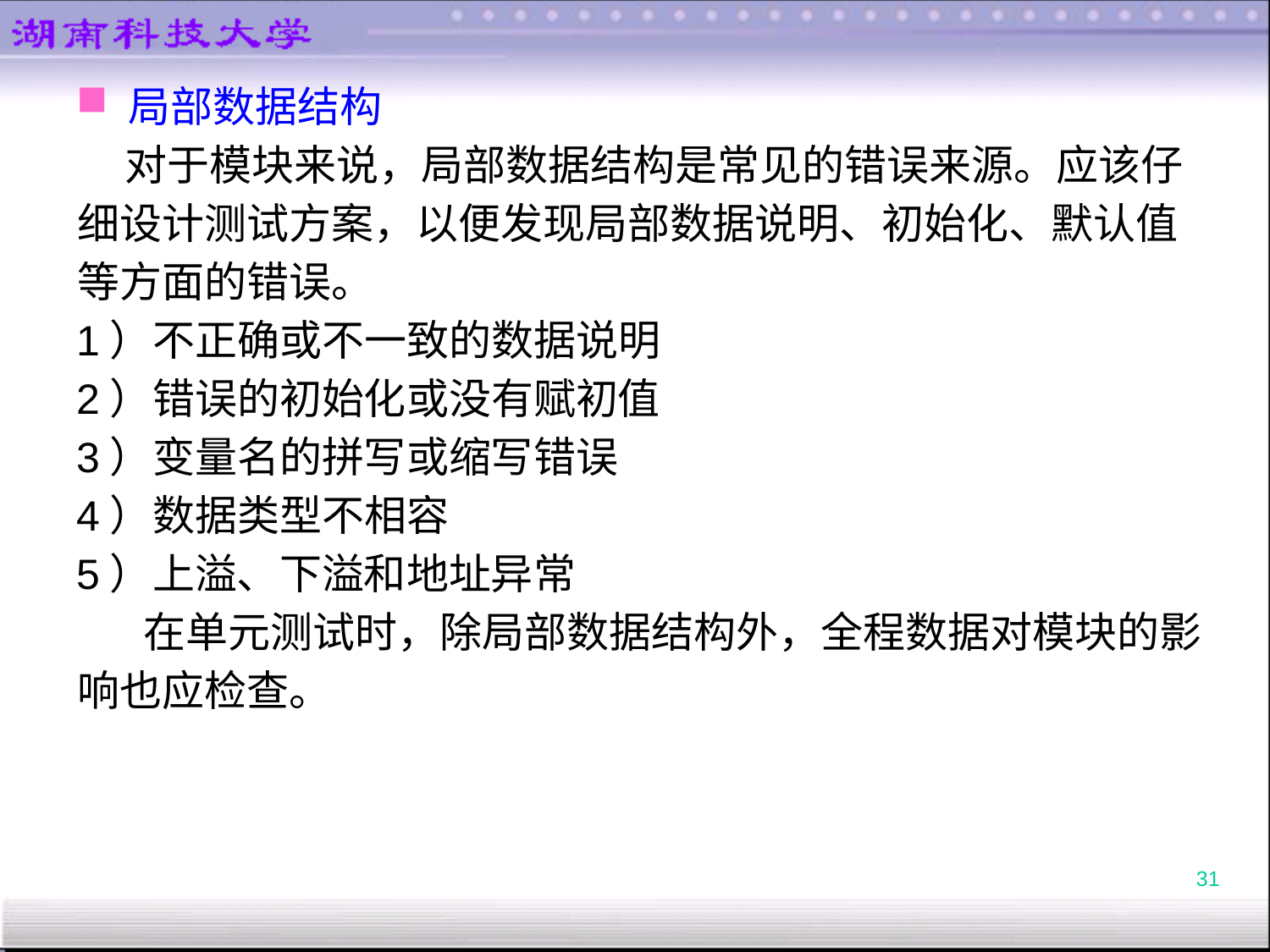

局部数据结构
    对于模块来说，局部数据结构是常见的错误来源。应该仔细设计测试方案，以便发现局部数据说明、初始化、默认值等方面的错误。
1）不正确或不一致的数据说明
2）错误的初始化或没有赋初值
3）变量名的拼写或缩写错误
4）数据类型不相容
5）上溢、下溢和地址异常
      在单元测试时，除局部数据结构外，全程数据对模块的影响也应检查。
31